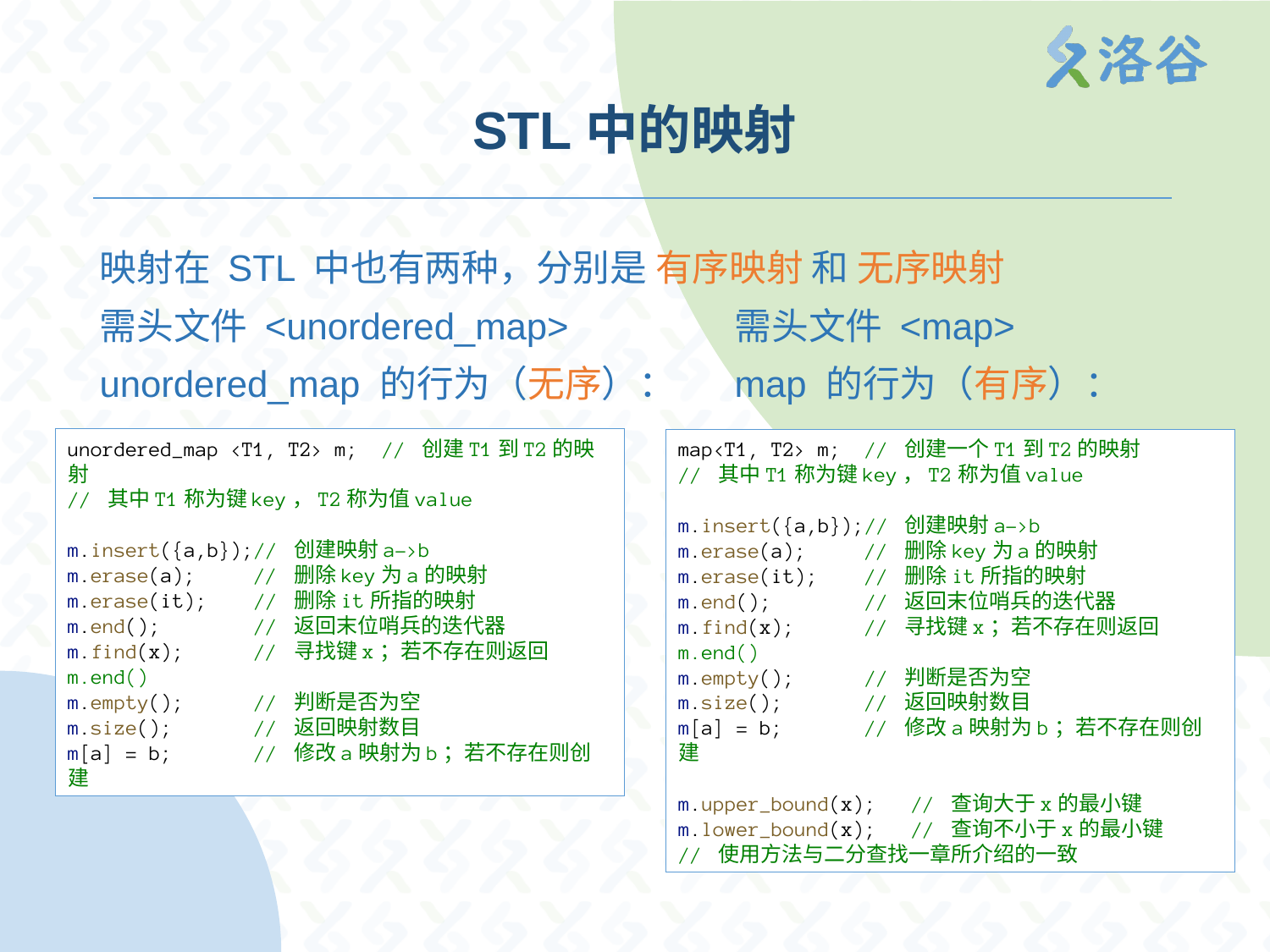

# STL中的映射
映射在 STL 中也有两种，分别是 有序映射 和 无序映射
需头文件 <unordered_map>		需头文件 <map>
unordered_map 的行为（无序）：	map 的行为（有序）：
unordered_map <T1, T2> m;  // 创建T1到T2的映射
// 其中T1称为键key，T2称为值value
m.insert({a,b});// 创建映射a->b
m.erase(a);     // 删除key为a的映射
m.erase(it);    // 删除it所指的映射
m.end();        // 返回末位哨兵的迭代器
m.find(x);      // 寻找键x；若不存在则返回m.end()
m.empty();      // 判断是否为空
m.size();       // 返回映射数目
m[a] = b;       // 修改a映射为b；若不存在则创建
map<T1, T2> m;  // 创建一个T1到T2的映射
// 其中T1称为键key，T2称为值value
m.insert({a,b});// 创建映射a->b
m.erase(a);     // 删除key为a的映射
m.erase(it);    // 删除it所指的映射
m.end();        // 返回末位哨兵的迭代器
m.find(x);      // 寻找键x；若不存在则返回m.end()
m.empty();      // 判断是否为空
m.size();       // 返回映射数目
m[a] = b;       // 修改a映射为b；若不存在则创建
m.upper_bound(x);   // 查询大于x的最小键
m.lower_bound(x);   // 查询不小于x的最小键
// 使用方法与二分查找一章所介绍的一致